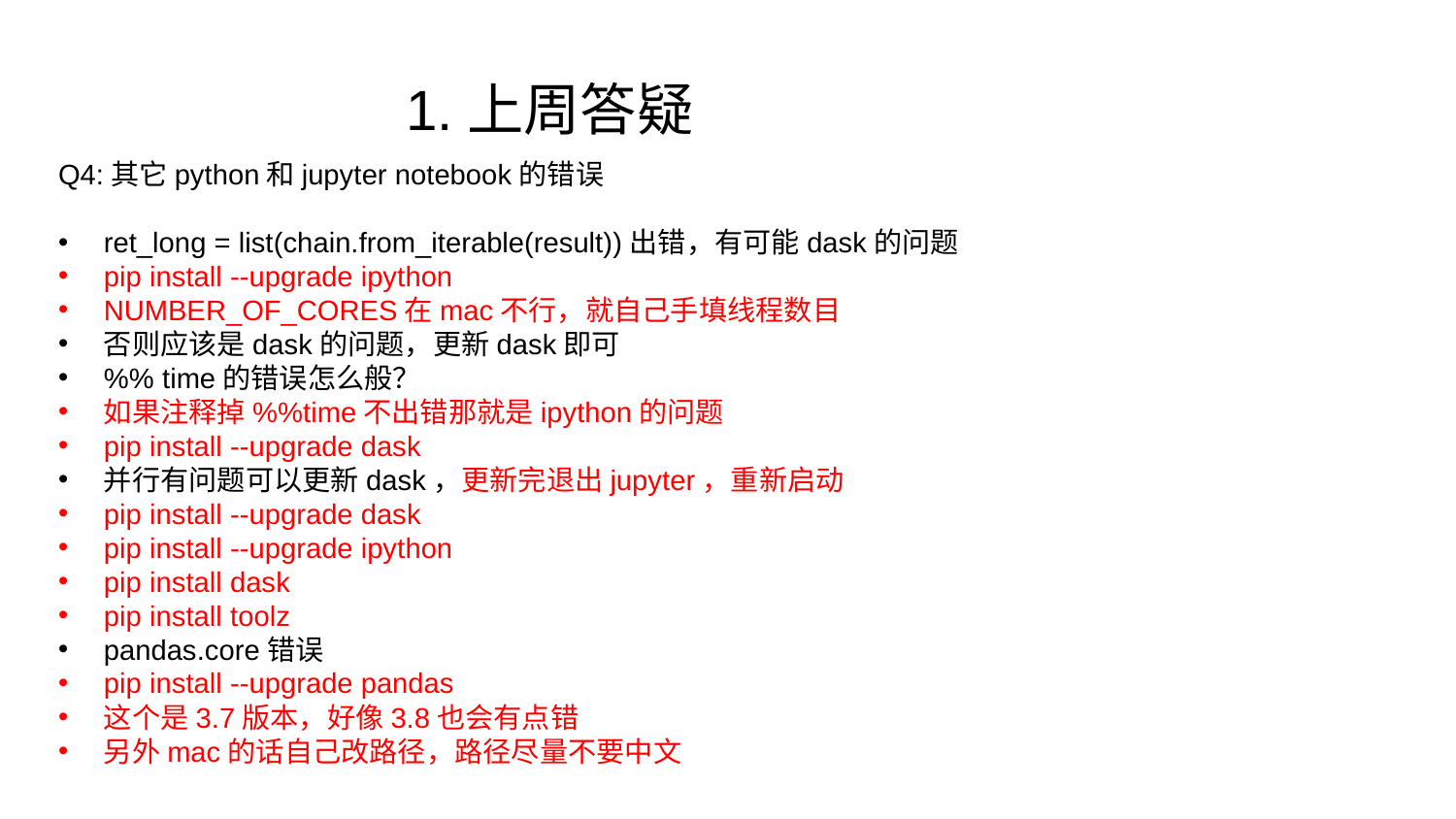

1.上周答疑
Q4:其它python和jupyter notebook的错误

ret_long = list(chain.from_iterable(result))出错，有可能dask的问题
pip install --upgrade ipython
NUMBER_OF_CORES在mac不行，就自己手填线程数目
否则应该是dask的问题，更新dask即可
%% time的错误怎么般？
如果注释掉%%time不出错那就是ipython的问题
pip install --upgrade dask
并行有问题可以更新dask，更新完退出jupyter，重新启动
pip install --upgrade dask
pip install --upgrade ipython
pip install dask
pip install toolz
pandas.core错误
pip install --upgrade pandas
这个是3.7版本，好像3.8也会有点错
另外mac的话自己改路径，路径尽量不要中文